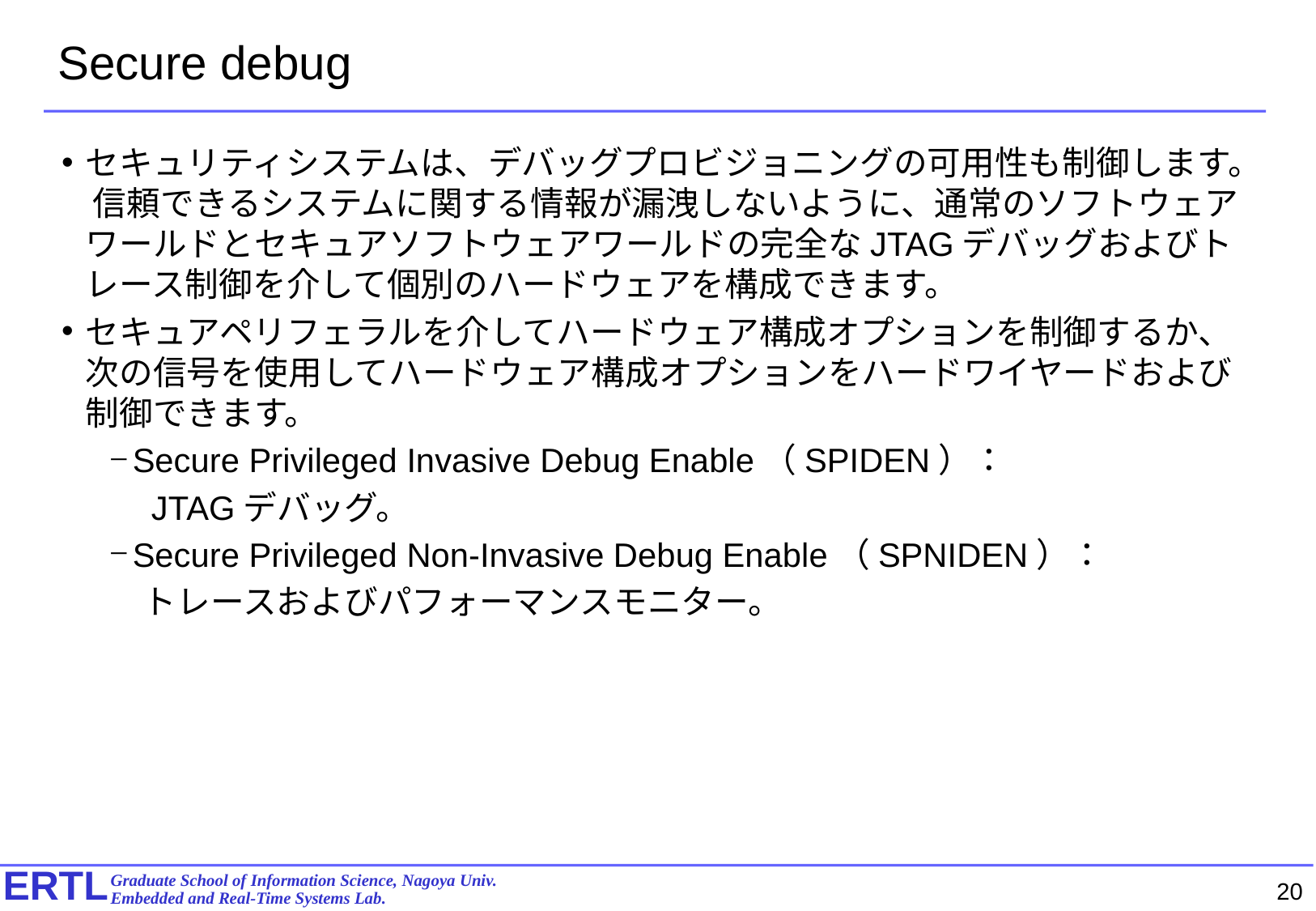

# Secure debug
セキュリティシステムは、デバッグプロビジョニングの可用性も制御します。 信頼できるシステムに関する情報が漏洩しないように、通常のソフトウェアワールドとセキュアソフトウェアワールドの完全なJTAGデバッグおよびトレース制御を介して個別のハードウェアを構成できます。
セキュアペリフェラルを介してハードウェア構成オプションを制御するか、次の信号を使用してハードウェア構成オプションをハードワイヤードおよび制御できます。
Secure Privileged Invasive Debug Enable（SPIDEN）：
　JTAGデバッグ。
Secure Privileged Non-Invasive Debug Enable（SPNIDEN）：
　トレースおよびパフォーマンスモニター。
20